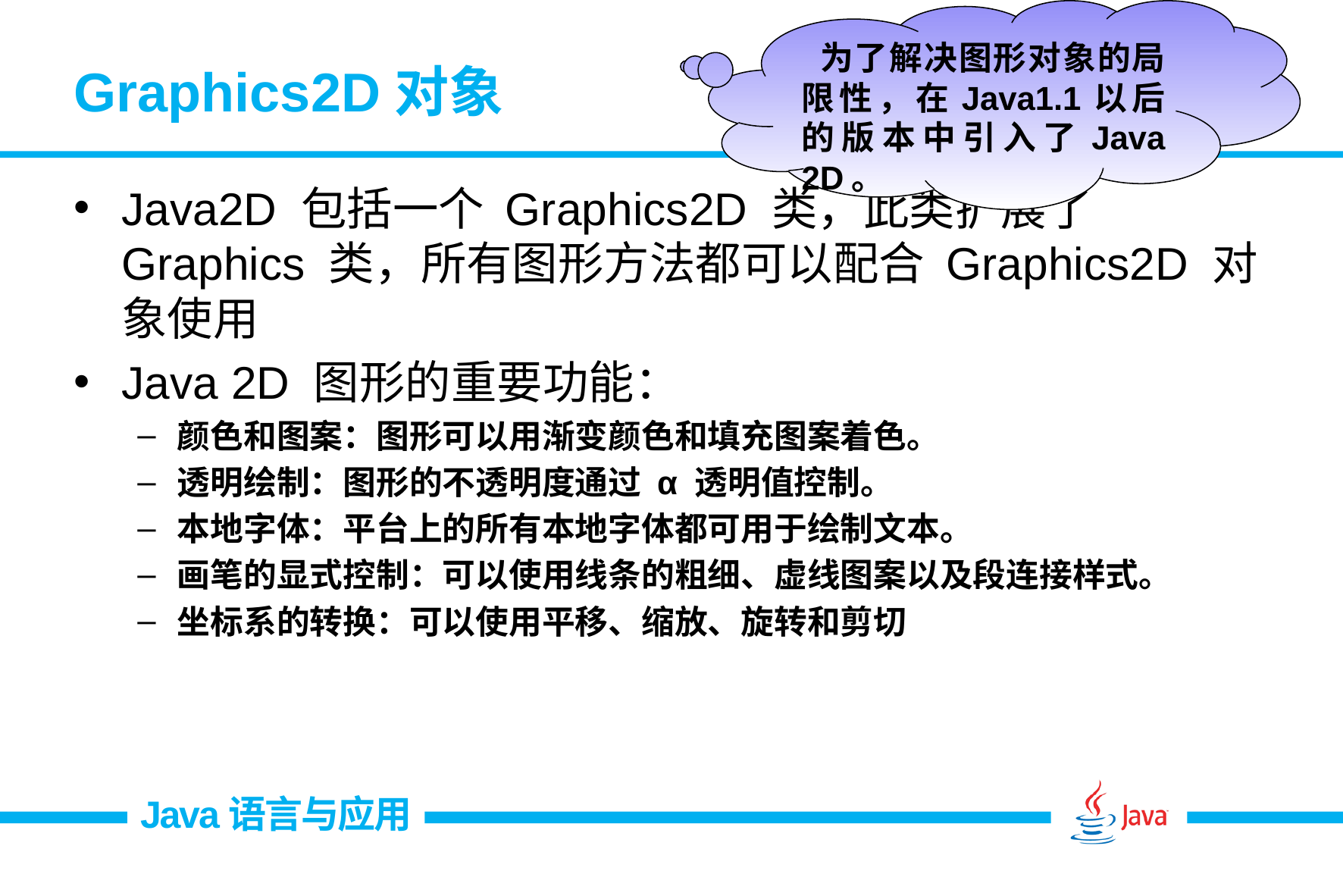

为了解决图形对象的局限性，在Java1.1以后的版本中引入了Java 2D。
# Graphics2D对象
Java2D 包括一个 Graphics2D 类，此类扩展了 Graphics 类，所有图形方法都可以配合 Graphics2D 对象使用
Java 2D 图形的重要功能：
颜色和图案：图形可以用渐变颜色和填充图案着色。
透明绘制：图形的不透明度通过 α 透明值控制。
本地字体：平台上的所有本地字体都可用于绘制文本。
画笔的显式控制：可以使用线条的粗细、虚线图案以及段连接样式。
坐标系的转换：可以使用平移、缩放、旋转和剪切